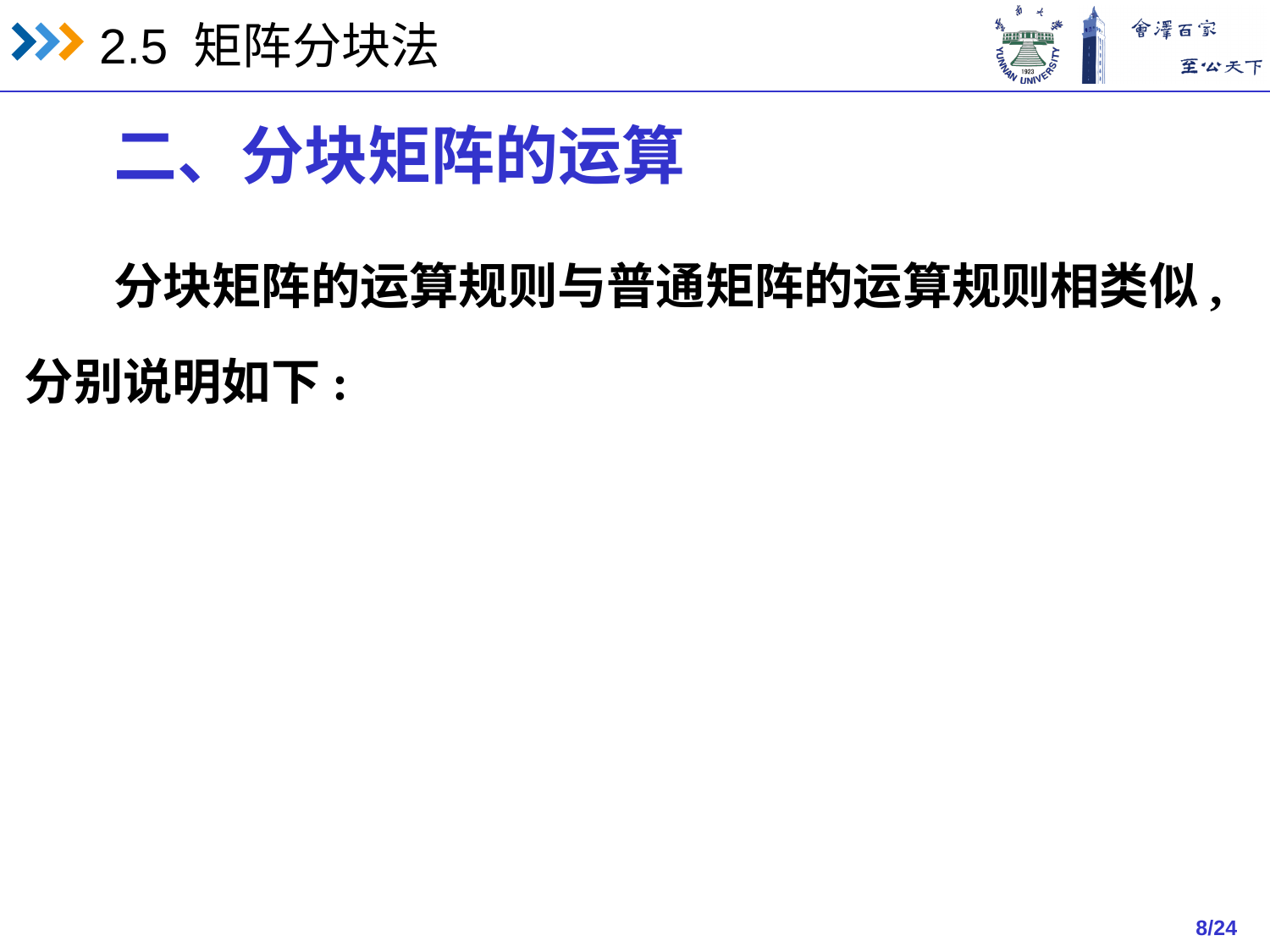

二、分块矩阵的运算
分块矩阵的运算规则与普通矩阵的运算规则相类似,
分别说明如下: